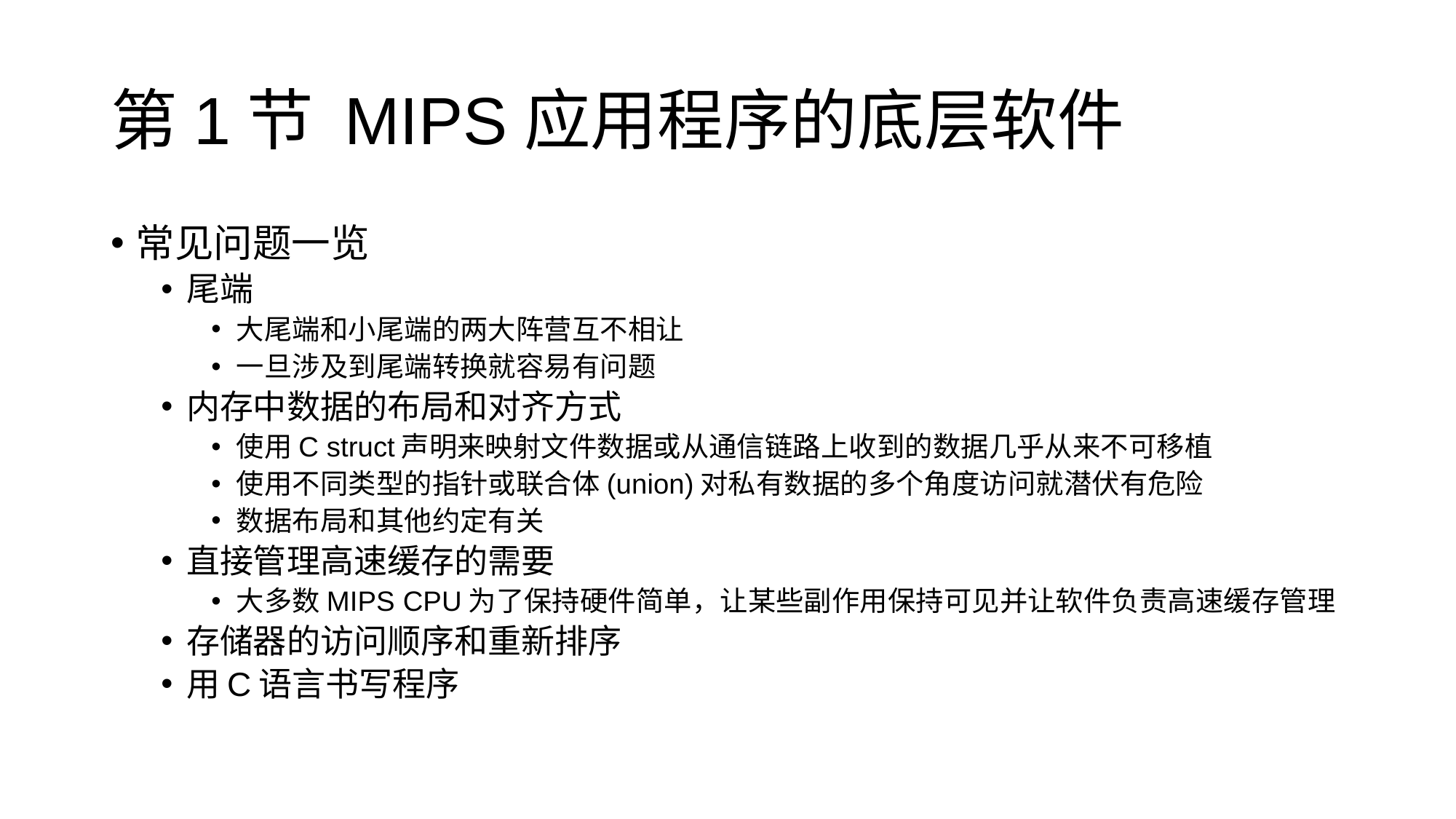

# 第1节 MIPS应用程序的底层软件
常见问题一览
尾端
大尾端和小尾端的两大阵营互不相让
一旦涉及到尾端转换就容易有问题
内存中数据的布局和对齐方式
使用C struct声明来映射文件数据或从通信链路上收到的数据几乎从来不可移植
使用不同类型的指针或联合体(union)对私有数据的多个角度访问就潜伏有危险
数据布局和其他约定有关
直接管理高速缓存的需要
大多数MIPS CPU为了保持硬件简单，让某些副作用保持可见并让软件负责高速缓存管理
存储器的访问顺序和重新排序
用C语言书写程序